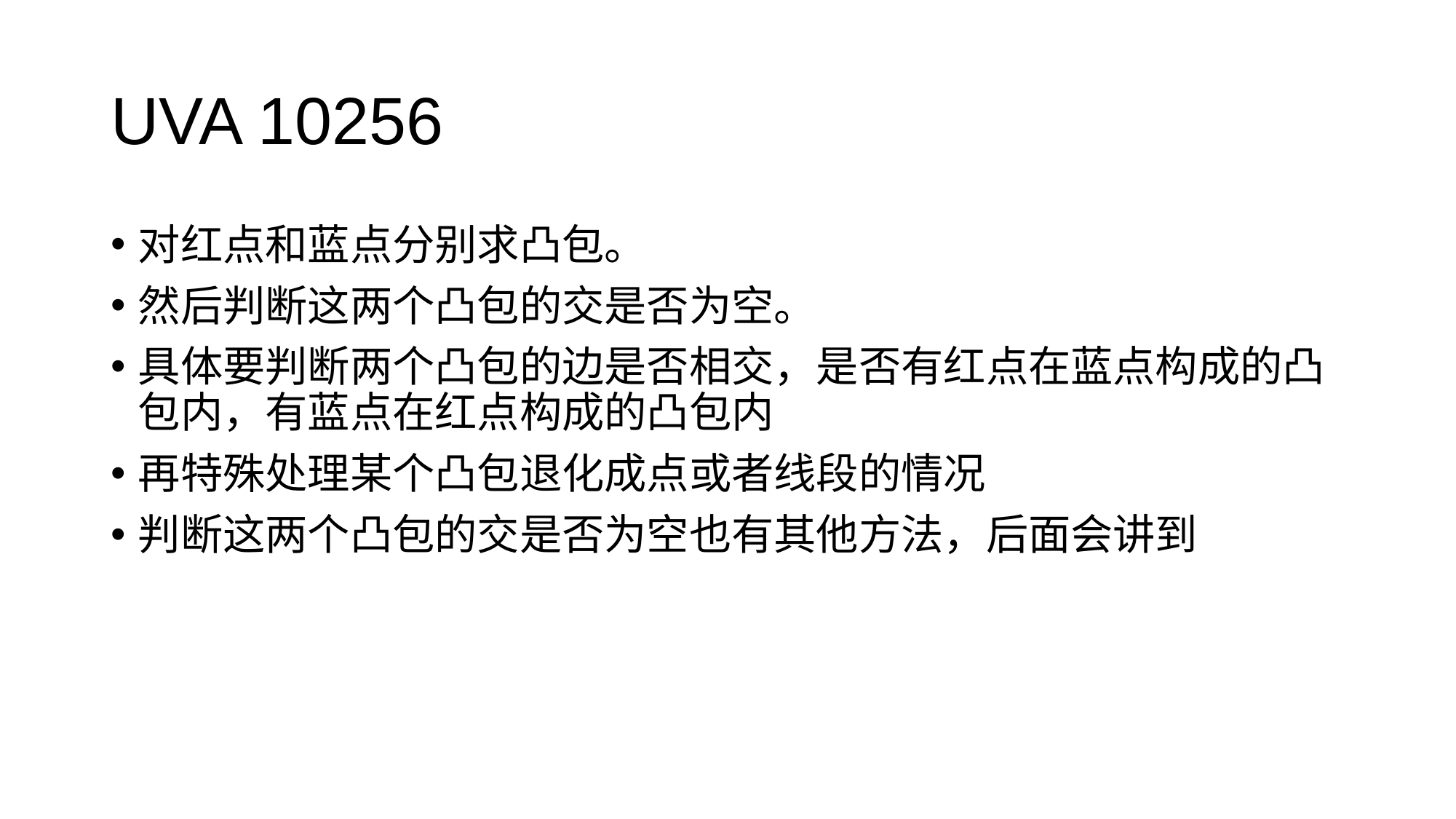

# UVA 10256
对红点和蓝点分别求凸包。
然后判断这两个凸包的交是否为空。
具体要判断两个凸包的边是否相交，是否有红点在蓝点构成的凸包内，有蓝点在红点构成的凸包内
再特殊处理某个凸包退化成点或者线段的情况
判断这两个凸包的交是否为空也有其他方法，后面会讲到